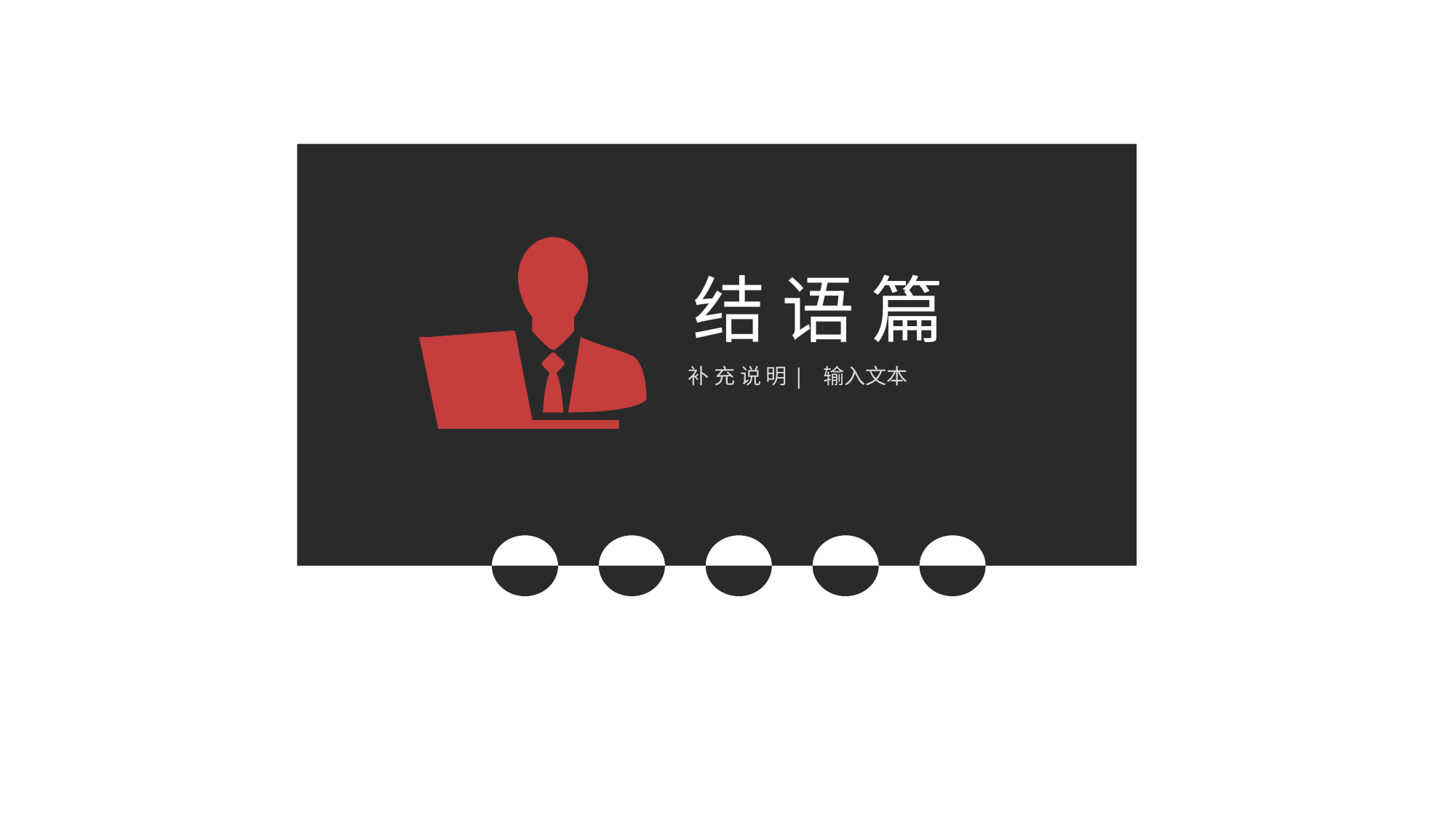

结 语 篇
补 充 说 明| 输入文本